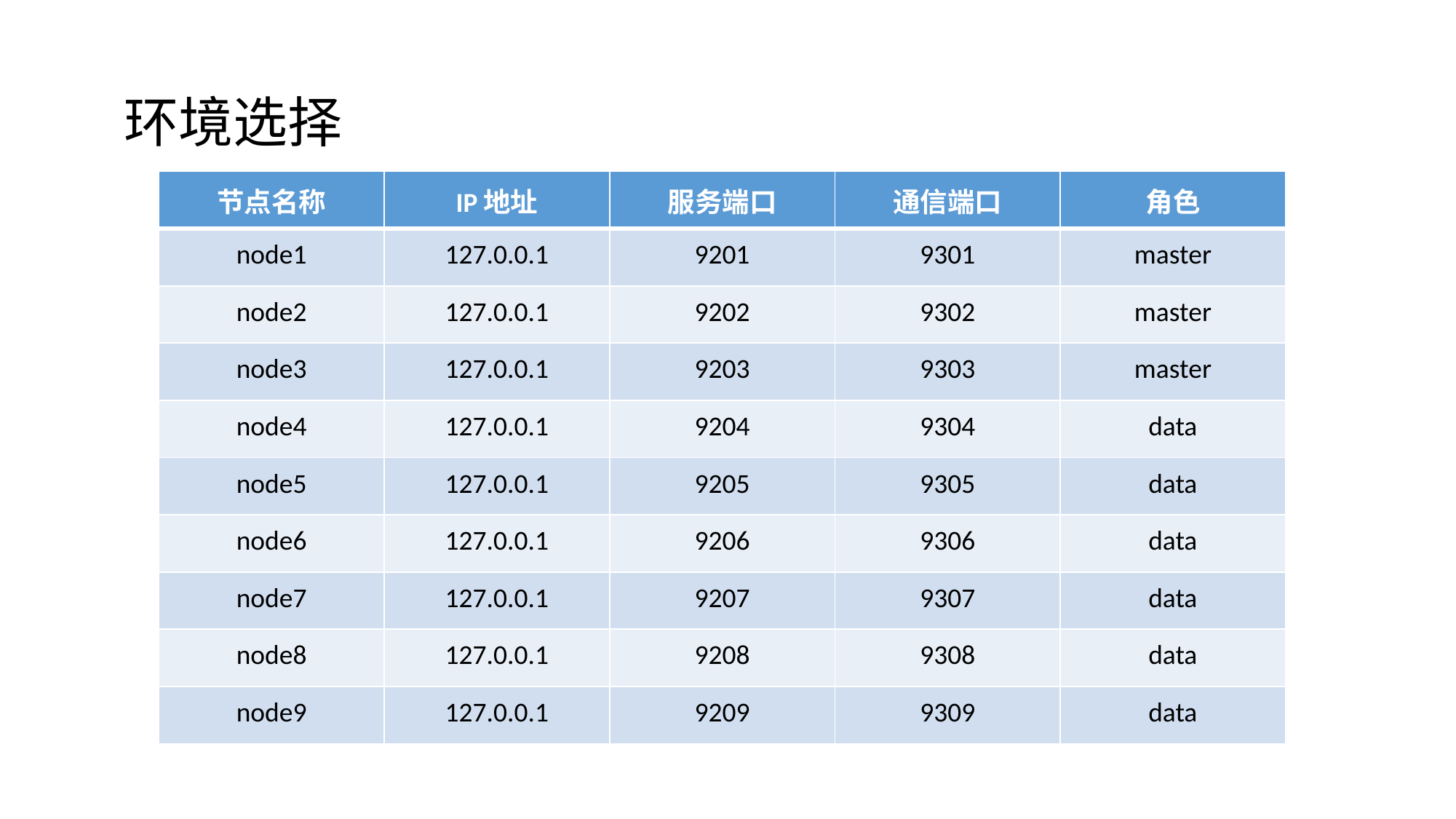

环境选择
| 节点名称 | IP地址 | 服务端口 | 通信端口 | 角色 |
| --- | --- | --- | --- | --- |
| node1 | 127.0.0.1 | 9201 | 9301 | master |
| node2 | 127.0.0.1 | 9202 | 9302 | master |
| node3 | 127.0.0.1 | 9203 | 9303 | master |
| node4 | 127.0.0.1 | 9204 | 9304 | data |
| node5 | 127.0.0.1 | 9205 | 9305 | data |
| node6 | 127.0.0.1 | 9206 | 9306 | data |
| node7 | 127.0.0.1 | 9207 | 9307 | data |
| node8 | 127.0.0.1 | 9208 | 9308 | data |
| node9 | 127.0.0.1 | 9209 | 9309 | data |